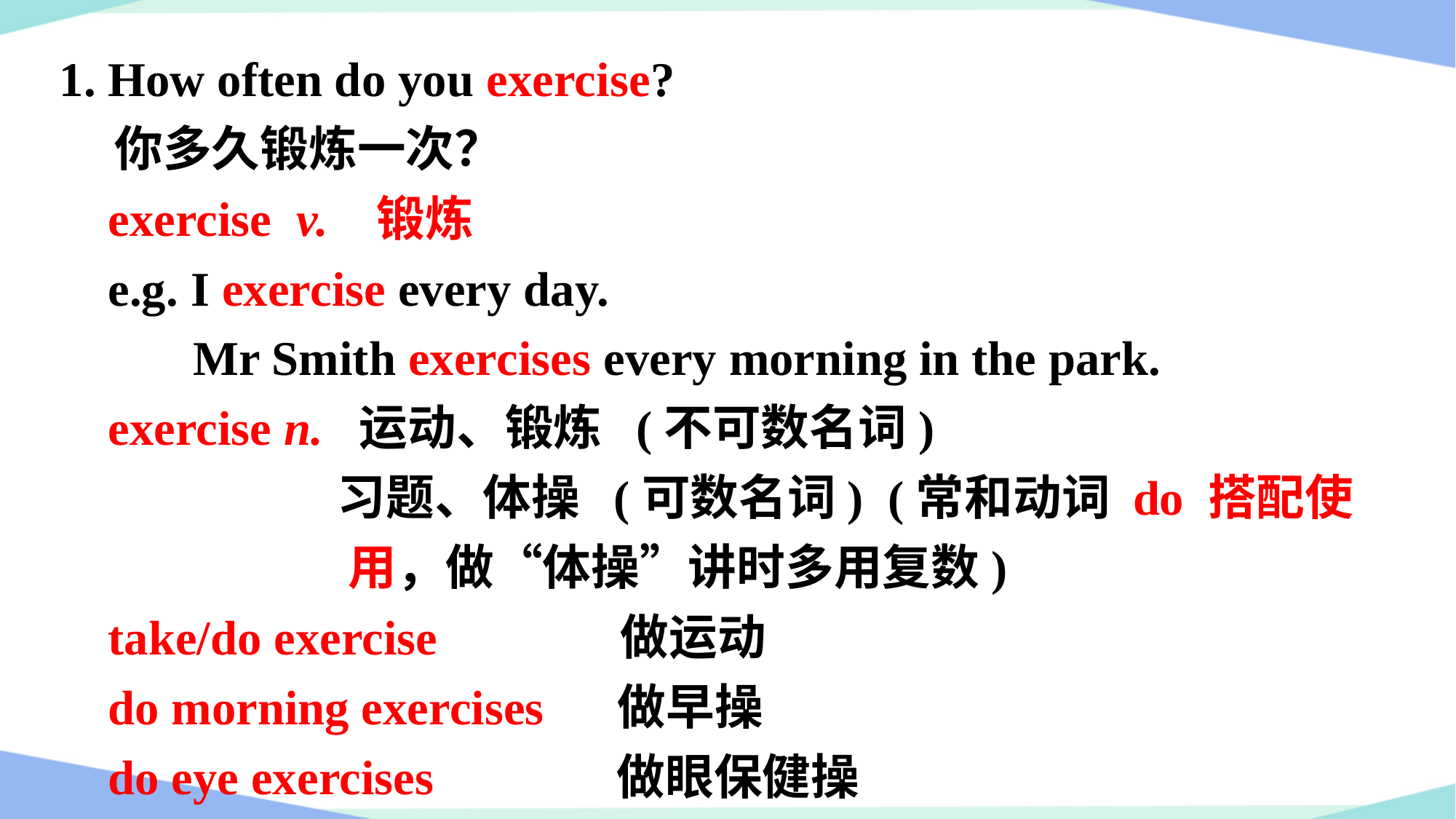

1. How often do you exercise?
    你多久锻炼一次？
    exercise  v.   锻炼
    e.g. I exercise every day.
           Mr Smith exercises every morning in the park.
    exercise n.  运动、锻炼  (不可数名词)
                        习题、体操  (可数名词)  (常和动词 do 搭配使用，做“体操”讲时多用复数)
    take/do exercise              做运动
    do morning exercises     做早操
    do eye exercises              做眼保健操